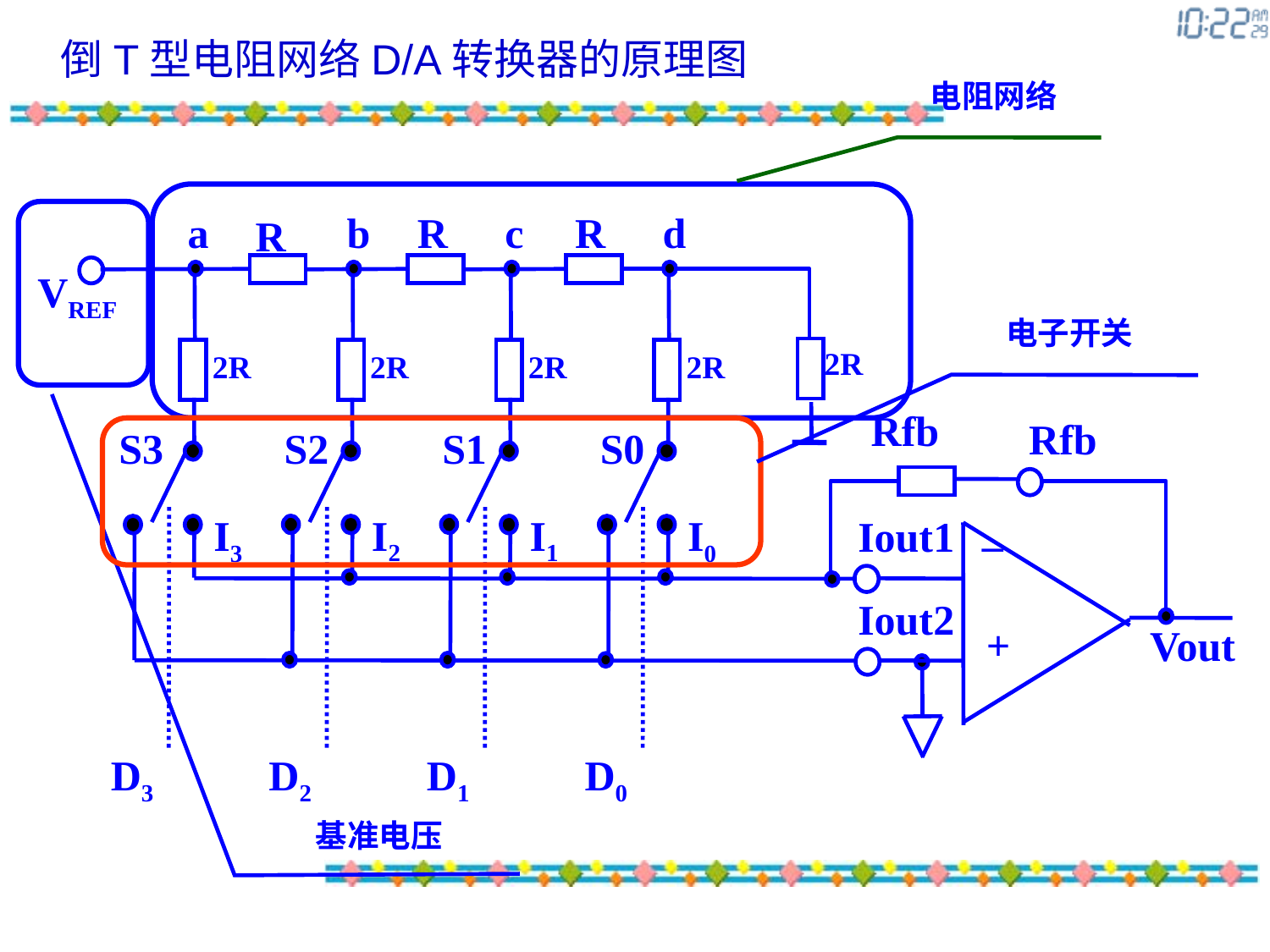

倒T型电阻网络D/A转换器的原理图
电阻网络

基准电压
a
b
c
d
R
R
R

VREF

电子开关

2R
2R
2R
2R
2R

Rfb
Rfb

S3
S2
S1
S0

_

I2
I1
I3
I0
Iout1

Iout2

+
Vout

D3
D2
D1
D0